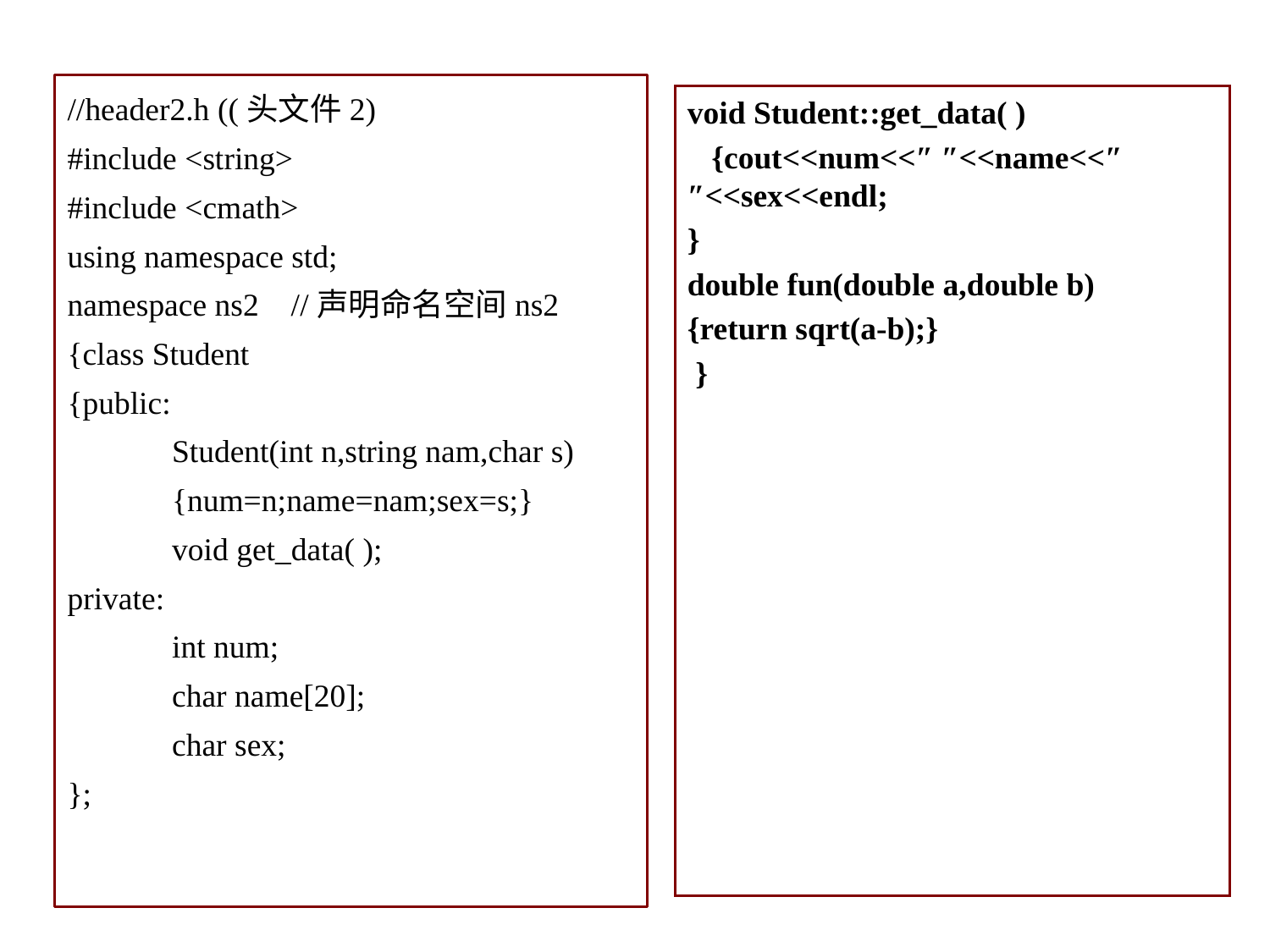

//header2.h ((头文件2)
#include <string>
#include <cmath>
using namespace std;
namespace ns2    //声明命名空间ns2
{class Student
{public:
Student(int n,string nam,char s)
{num=n;name=nam;sex=s;}
void get_data( );
private:
int num;
char name[20];
char sex;
};
void Student::get_data( )
   {cout<<num<<″ ″<<name<<″ ″<<sex<<endl;
}
double fun(double a,double b)
{return sqrt(a-b);}
 }